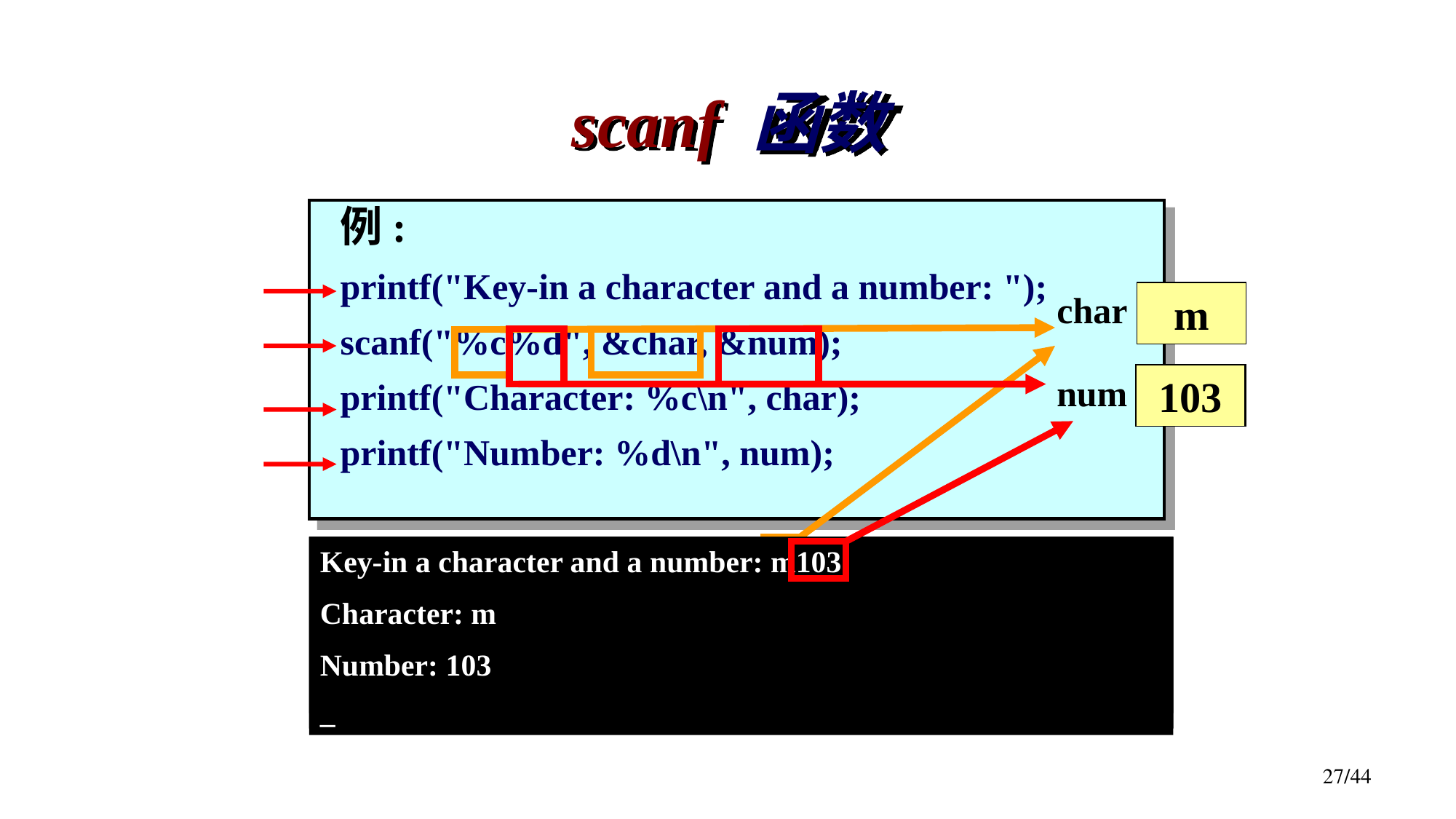

# scanf 函数
例:
printf("Key-in a character and a number: ");
scanf("%c%d", &char, &num);
printf("Character: %c\n", char);
printf("Number: %d\n", num);
char
?
num
?
Key-in a character and a number:

m

103

Key-in a character and a number: m103

Key-in a character and a number: m103
Character: m
_

Key-in a character and a number: m103
Character: m
Number: 103
_